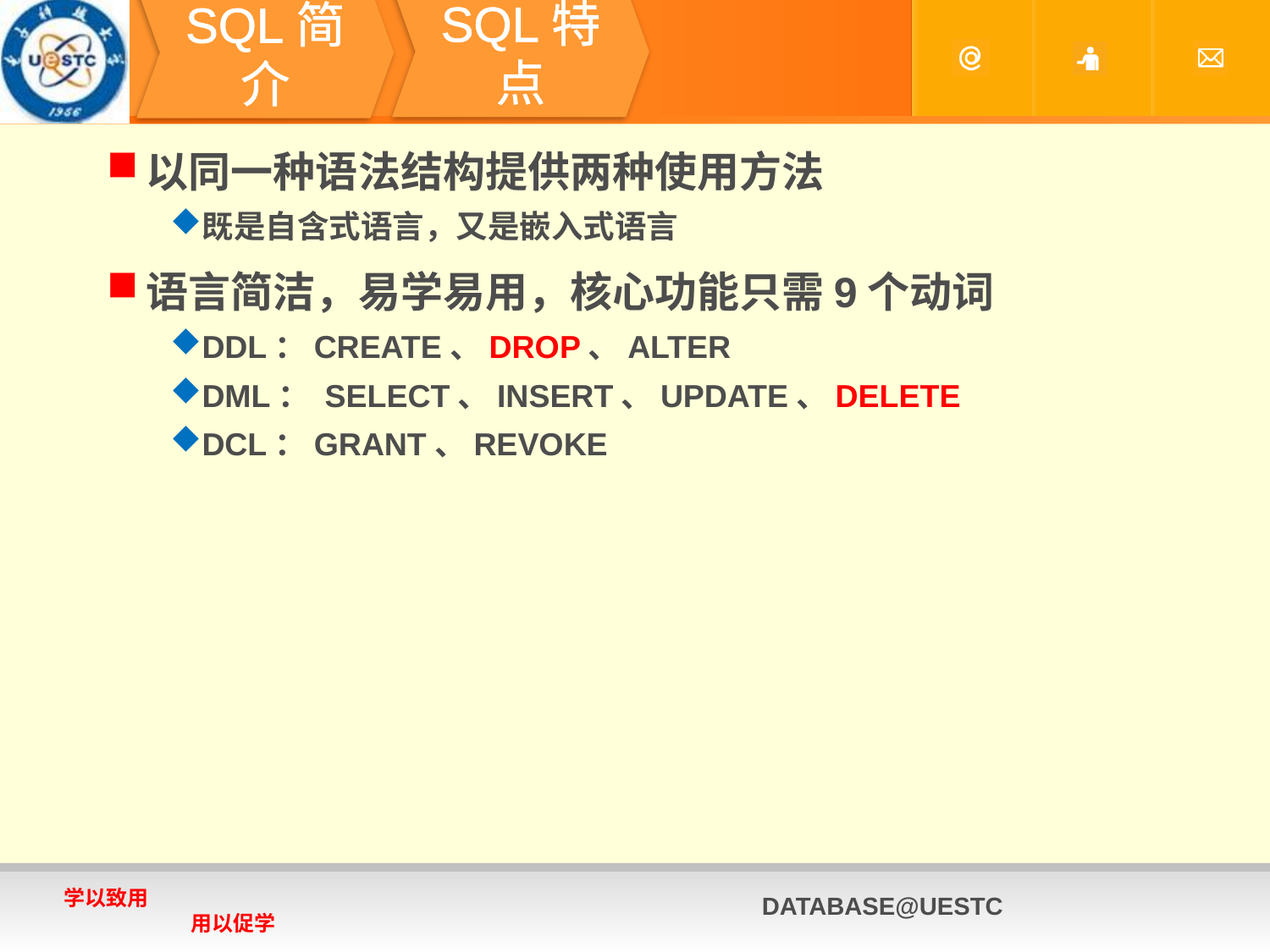

#
SQL特点
SQL简介
以同一种语法结构提供两种使用方法
既是自含式语言，又是嵌入式语言
语言简洁，易学易用，核心功能只需9个动词
DDL：CREATE、DROP、ALTER
DML： SELECT、INSERT、UPDATE、DELETE
DCL：GRANT、REVOKE